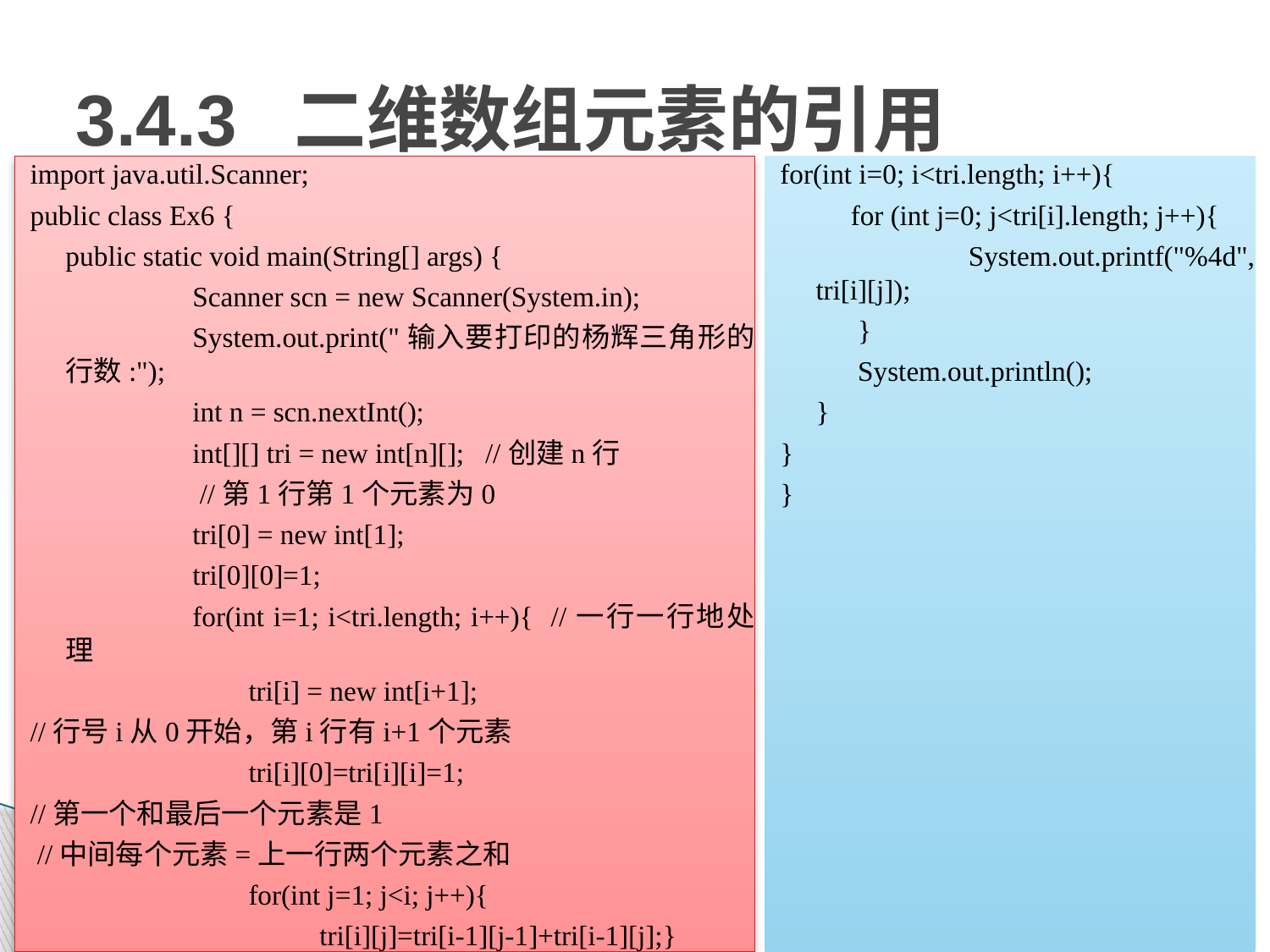

# 3.4.3  二维数组元素的引用
import java.util.Scanner;
public class Ex6 {
	public static void main(String[] args) {
		Scanner scn = new Scanner(System.in);
		System.out.print("输入要打印的杨辉三角形的行数:");
		int n = scn.nextInt();
		int[][] tri = new int[n][];   //创建n行
		 //第1行第1个元素为0
		tri[0] = new int[1];
		tri[0][0]=1;
		for(int i=1; i<tri.length; i++){  //一行一行地处理
		        tri[i] = new int[i+1];
//行号i从0开始，第i行有i+1个元素
		        tri[i][0]=tri[i][i]=1;
//第一个和最后一个元素是1
 //中间每个元素=上一行两个元素之和
		        for(int j=1; j<i; j++){
			tri[i][j]=tri[i-1][j-1]+tri[i-1][j];}		}

for(int i=0; i<tri.length; i++){
	     for (int j=0; j<tri[i].length; j++){
		 System.out.printf("%4d", tri[i][j]);
	      }
	      System.out.println();
	}
}
}